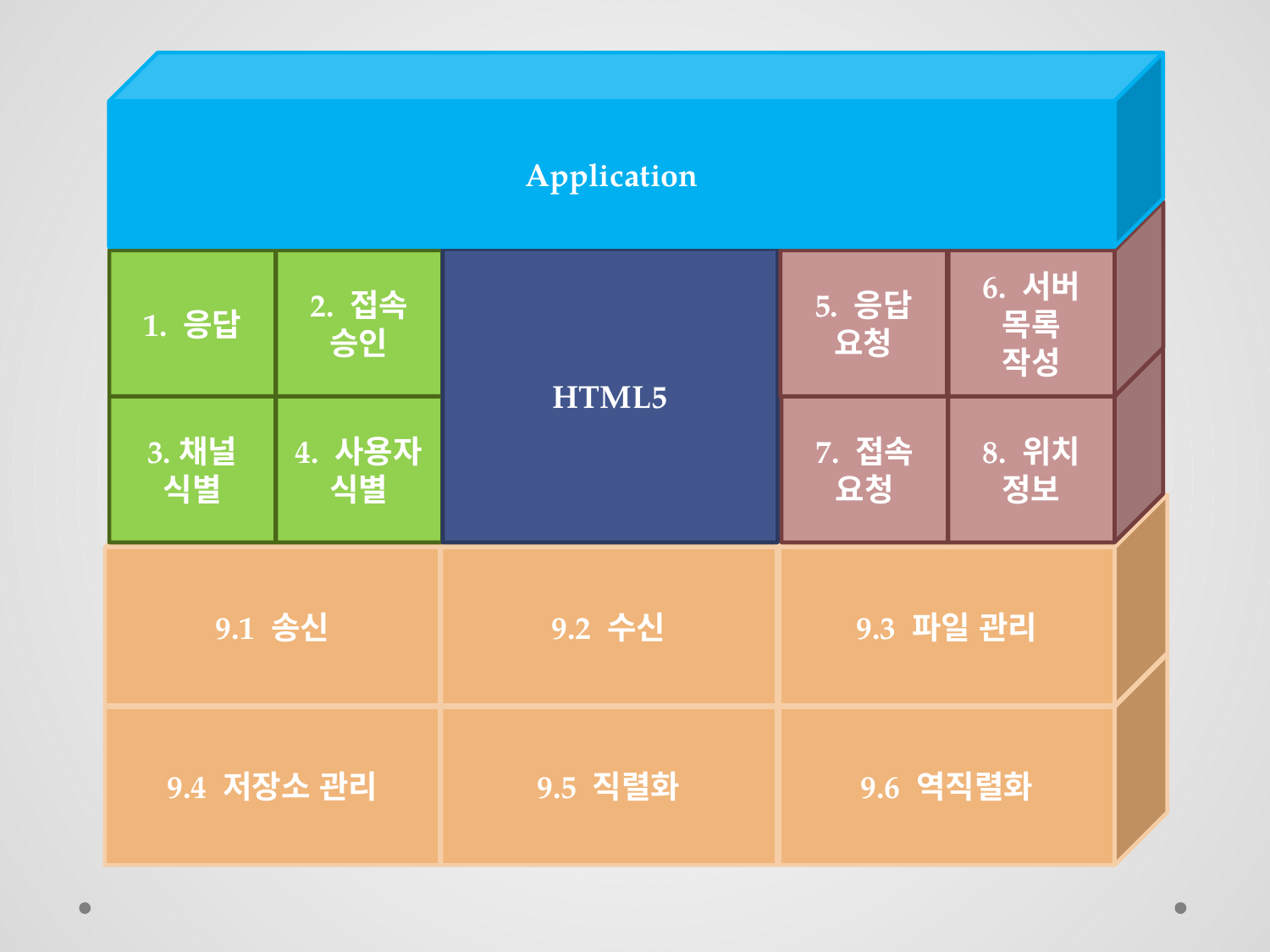

Application
HTML5
6. 서버
목록
작성
5. 응답
요청
2. 접속
승인
1. 응답
8. 위치
정보
7. 접속
요청
4. 사용자
식별
3.채널
식별
9.1 송신
9.2 수신
9.3 파일 관리
9.4 저장소 관리
9.5 직렬화
9.6 역직렬화